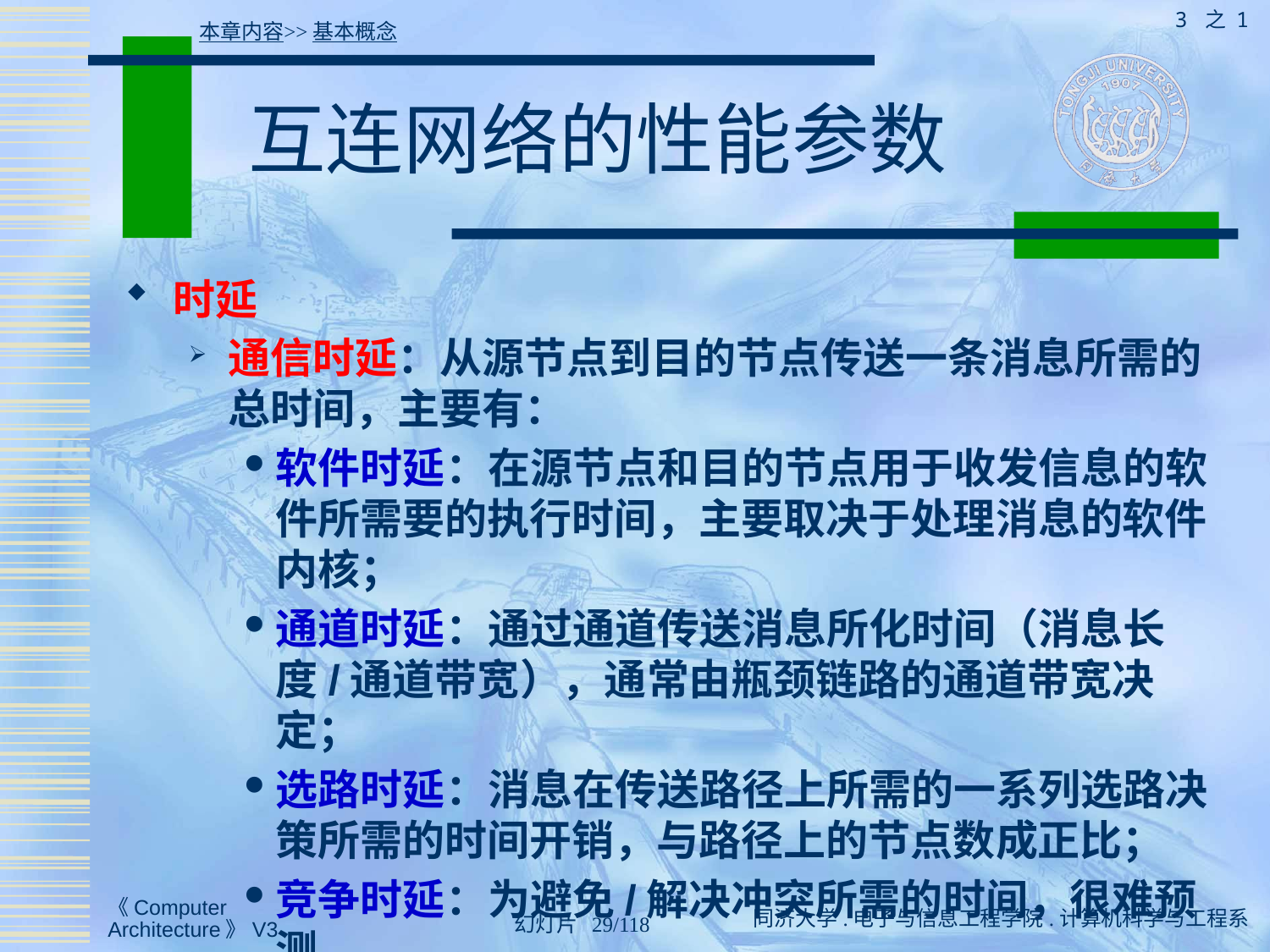

3 之 1
本章内容>>基本概念
# 互连网络的性能参数
时延
通信时延：从源节点到目的节点传送一条消息所需的总时间，主要有：
软件时延：在源节点和目的节点用于收发信息的软件所需要的执行时间，主要取决于处理消息的软件内核；
通道时延：通过通道传送消息所化时间（消息长度/通道带宽），通常由瓶颈链路的通道带宽决定；
选路时延：消息在传送路径上所需的一系列选路决策所需的时间开销，与路径上的节点数成正比；
竞争时延：为避免/解决冲突所需的时间，很难预测